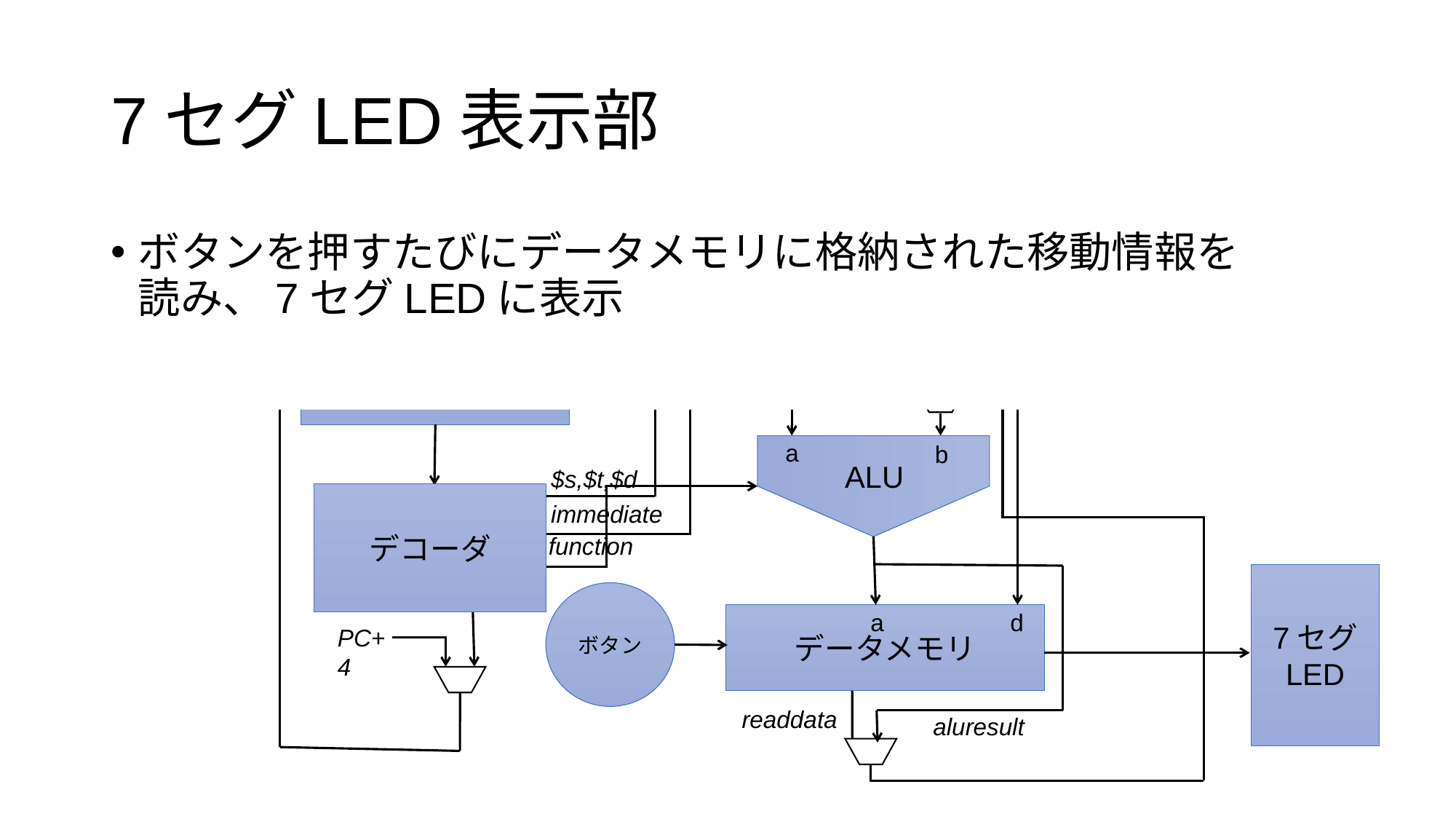

# 7セグLED表示部

ボタンを押すたびにデータメモリに格納された移動情報を
読み、7セグLEDに表示
Program Counter
レジスタ
$s_data
$t_data
命令メモリ

a
b
ALU
$s,$t,$d
デコーダ
immediate
function
7セグ
LED
ボタン
a
d
データメモリ
PC+4

readdata
aluresult